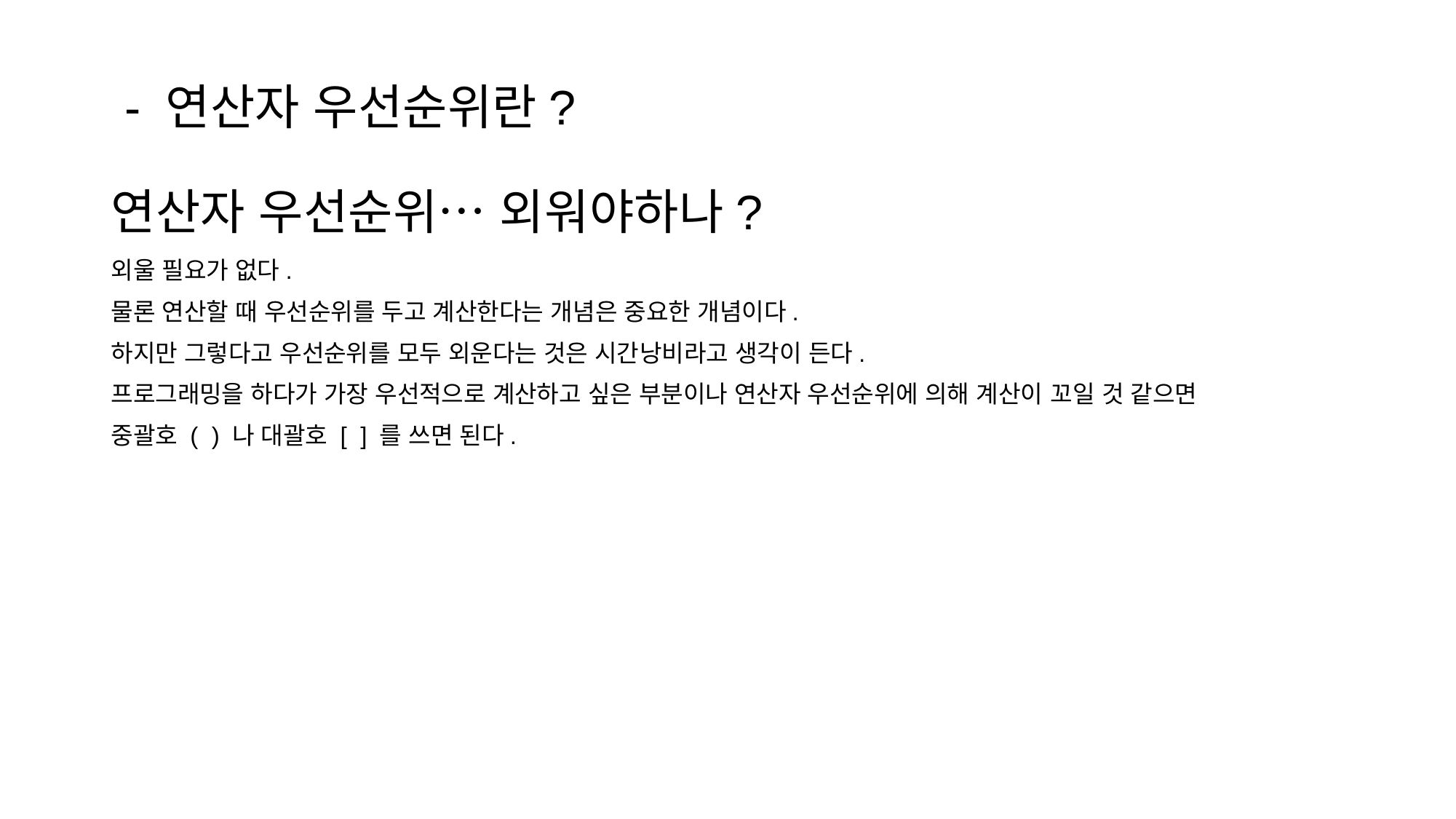

# - 연산자 우선순위란? 연산자 우선순위… 외워야하나?
외울 필요가 없다.
물론 연산할 때 우선순위를 두고 계산한다는 개념은 중요한 개념이다.
하지만 그렇다고 우선순위를 모두 외운다는 것은 시간낭비라고 생각이 든다.
프로그래밍을 하다가 가장 우선적으로 계산하고 싶은 부분이나 연산자 우선순위에 의해 계산이 꼬일 것 같으면
중괄호 (  ) 나 대괄호 [  ] 를 쓰면 된다.